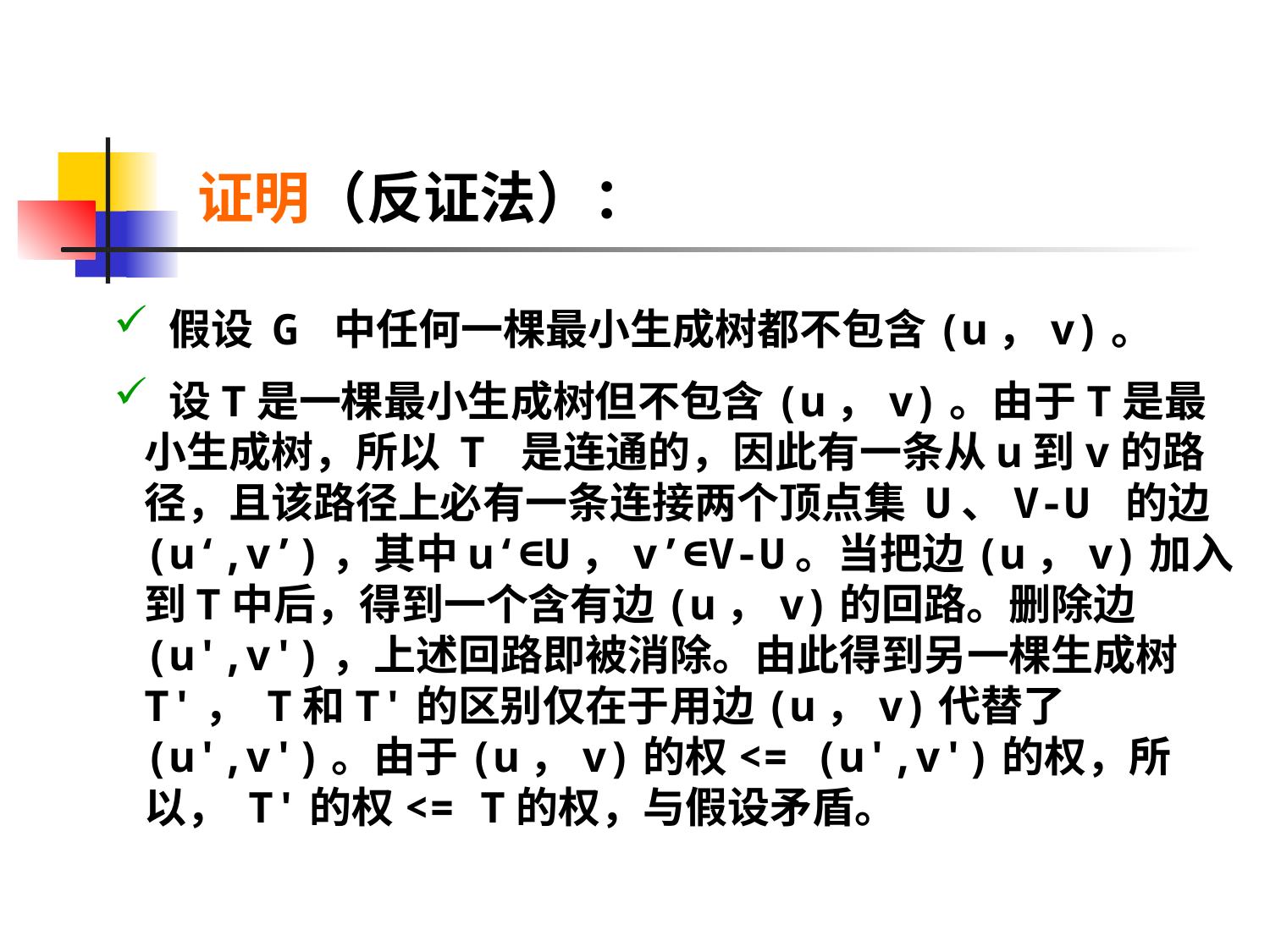

证明（反证法）：

 假设 G 中任何一棵最小生成树都不包含(u，v)。
 设T是一棵最小生成树但不包含(u，v)。由于T是最小生成树，所以 T 是连通的，因此有一条从u到v的路径，且该路径上必有一条连接两个顶点集 U、V-U 的边(u‘,v’)，其中u‘∈U，v’∈V-U。当把边(u，v)加入到T中后，得到一个含有边(u，v)的回路。删除边(u',v')，上述回路即被消除。由此得到另一棵生成树 T'， T和T'的区别仅在于用边(u，v)代替了(u',v')。由于(u，v)的权<= (u',v')的权，所以， T'的权<= T的权，与假设矛盾。